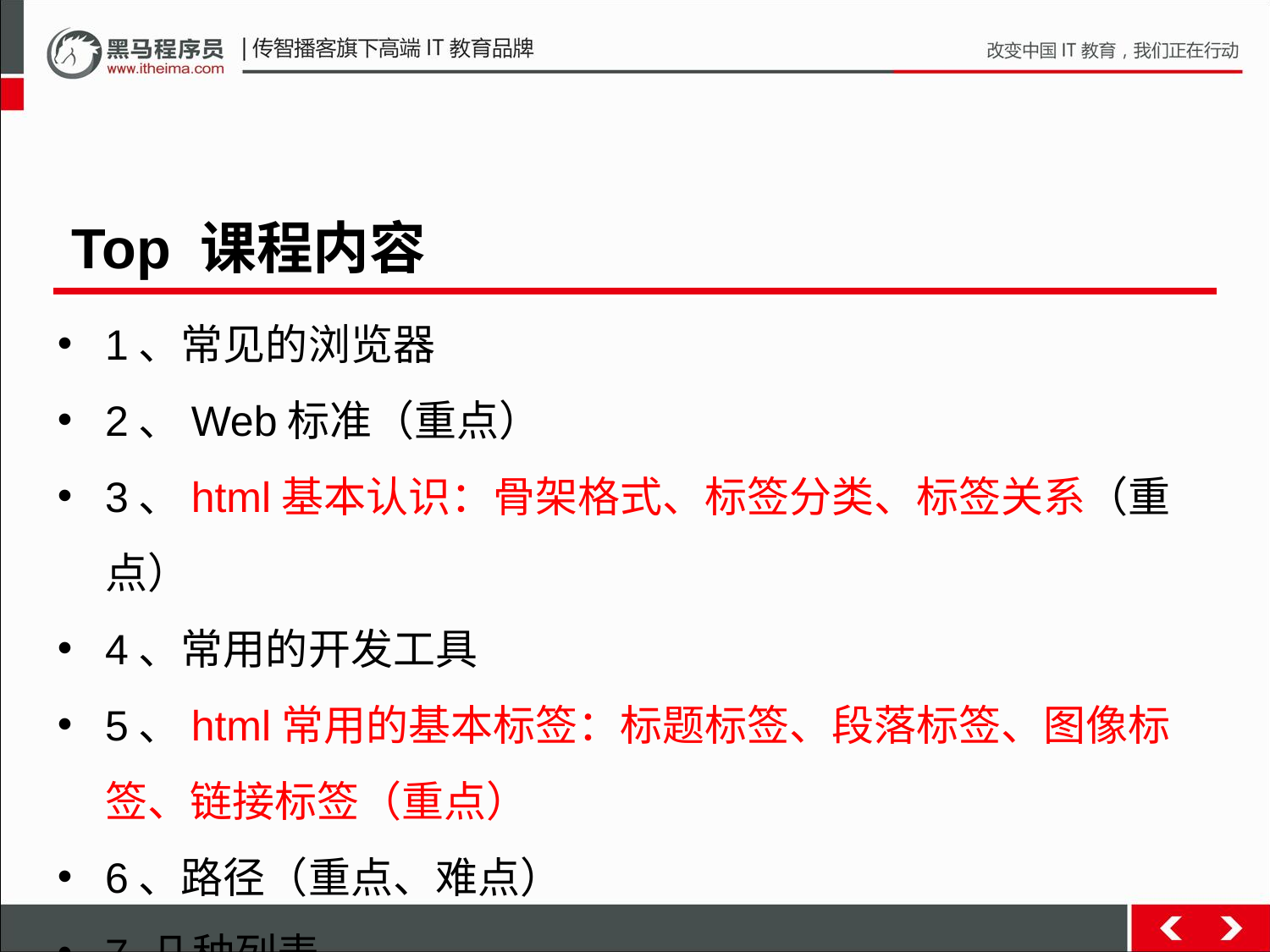

Top 课程内容
1、常见的浏览器
2、Web标准（重点）
3、html基本认识：骨架格式、标签分类、标签关系（重点）
4、常用的开发工具
5、html常用的基本标签：标题标签、段落标签、图像标签、链接标签（重点）
6、路径（重点、难点）
7.几种列表